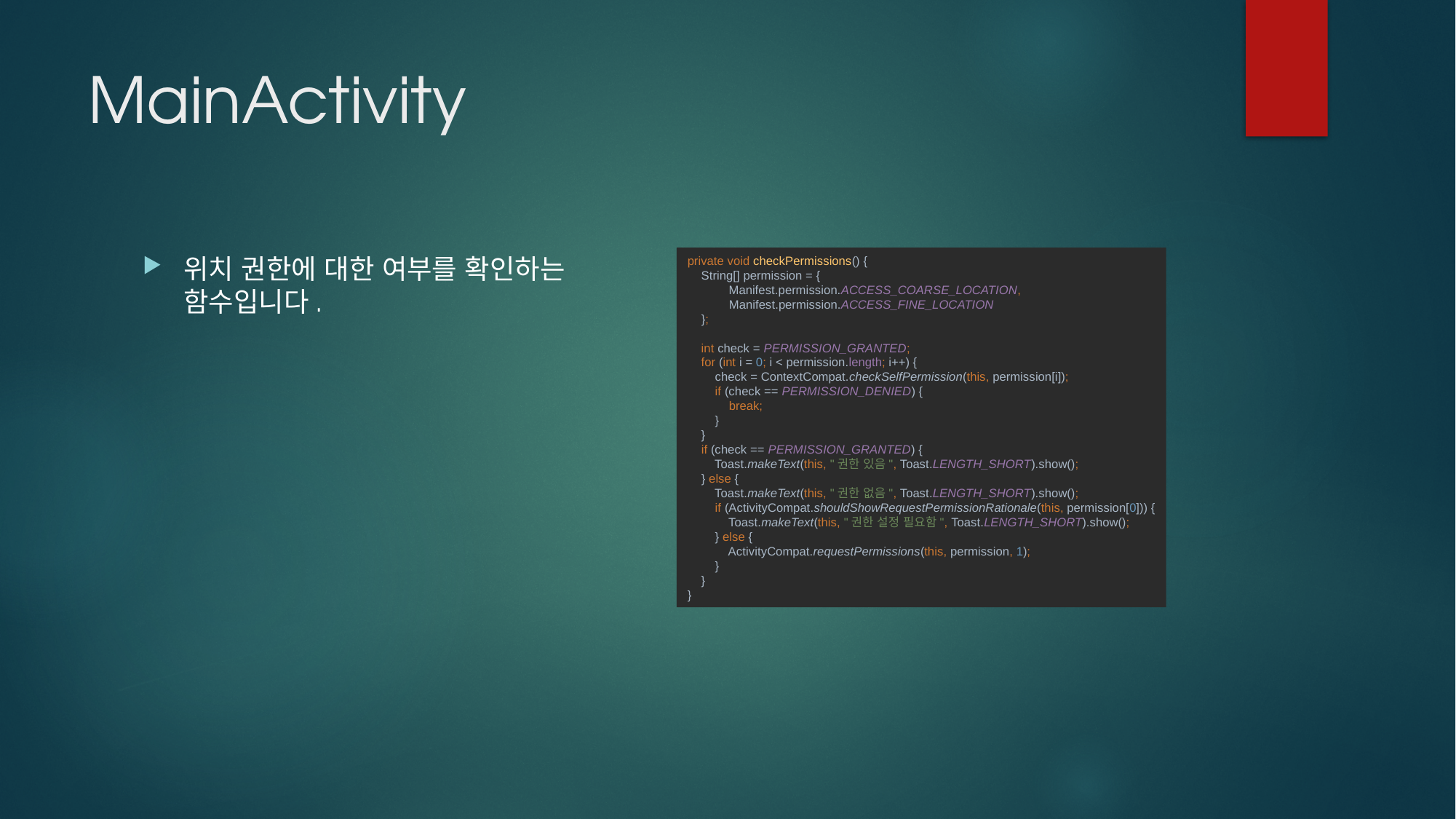

# MainActivity

private void checkPermissions() {
    String[] permission = {
            Manifest.permission.ACCESS_COARSE_LOCATION,
            Manifest.permission.ACCESS_FINE_LOCATION
    };
    int check = PERMISSION_GRANTED;
    for (int i = 0; i < permission.length; i++) {
        check = ContextCompat.checkSelfPermission(this, permission[i]);
        if (check == PERMISSION_DENIED) {
            break;
        }
    }
    if (check == PERMISSION_GRANTED) {
        Toast.makeText(this, "권한 있음", Toast.LENGTH_SHORT).show();
    } else {
        Toast.makeText(this, "권한 없음", Toast.LENGTH_SHORT).show();
        if (ActivityCompat.shouldShowRequestPermissionRationale(this, permission[0])) {
            Toast.makeText(this, "권한 설정 필요함", Toast.LENGTH_SHORT).show();
        } else {
            ActivityCompat.requestPermissions(this, permission, 1);
        }
    }
}
위치 권한에 대한 여부를 확인하는 함수입니다.